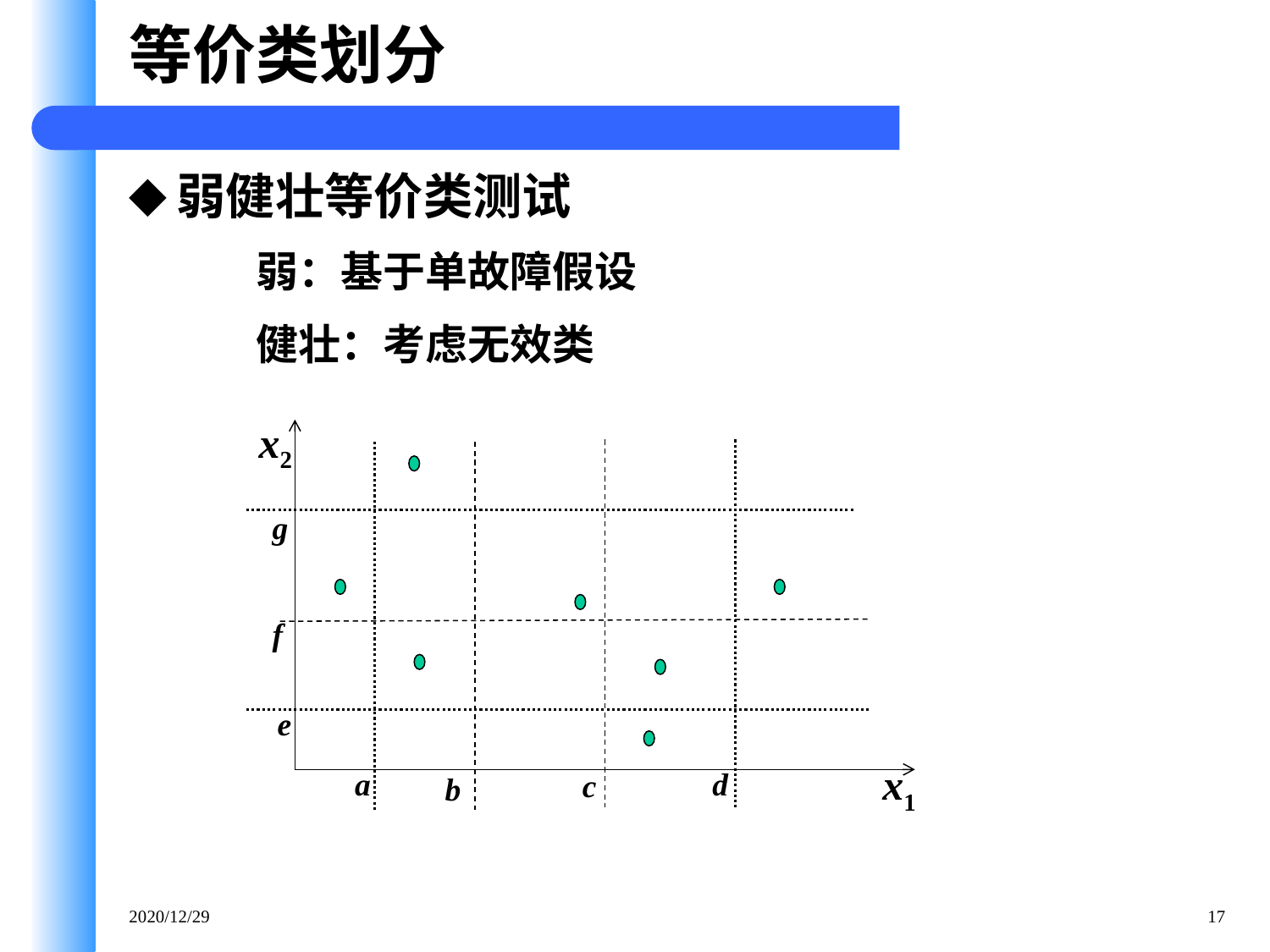

# 等价类划分
弱健壮等价类测试
弱：基于单故障假设
健壮：考虑无效类
x2

g

f

e

x1
a
d
c
b
2020/12/29
17